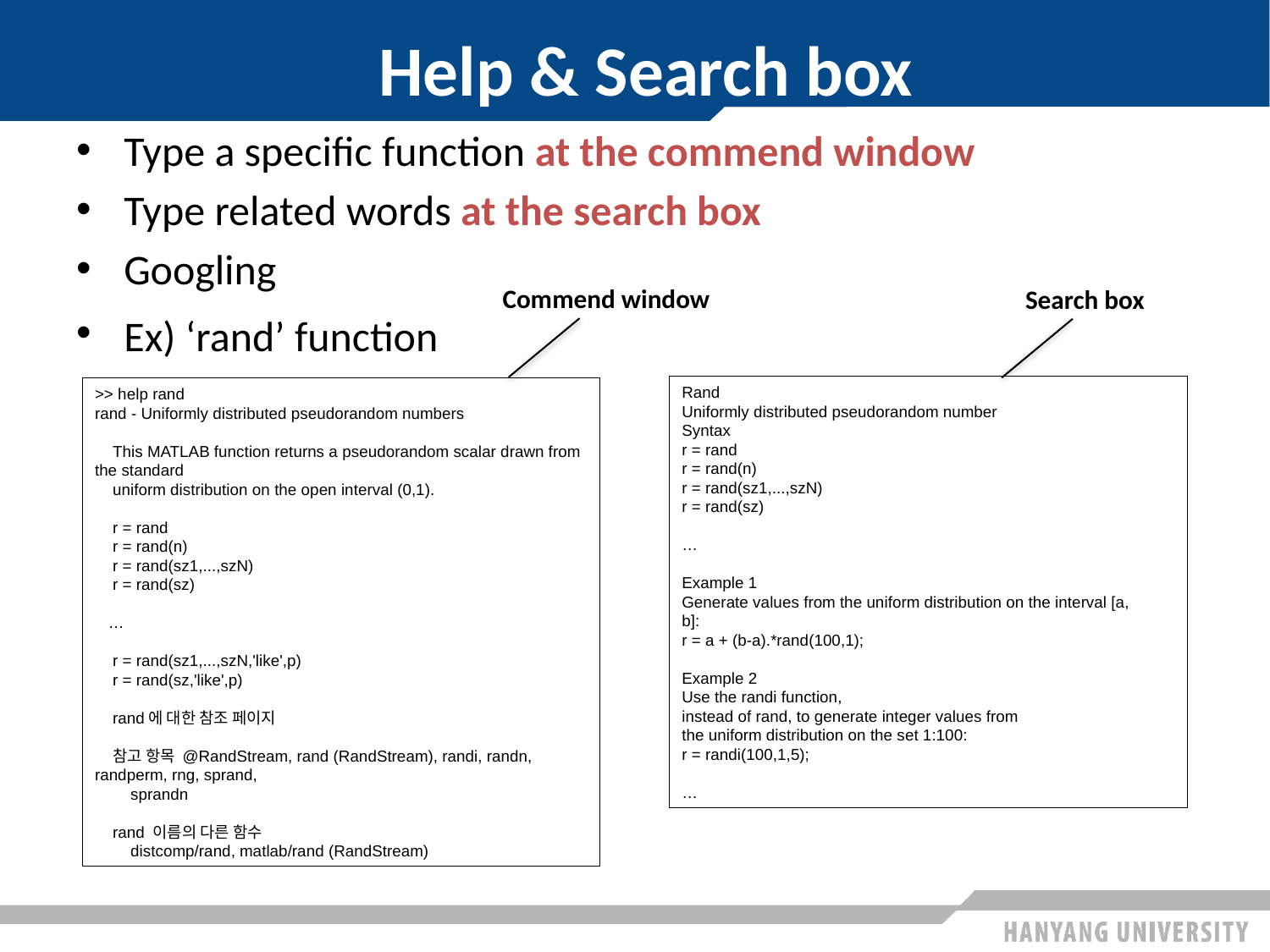

# Help & Search box
Type a specific function at the commend window
Type related words at the search box
Googling
Ex) ‘rand’ function

Commend window
Search box
Rand
Uniformly distributed pseudorandom number
Syntax
r = rand
r = rand(n)
r = rand(sz1,...,szN)
r = rand(sz)

…

Example 1
Generate values from the uniform distribution on the interval [a,
b]:
r = a + (b-a).*rand(100,1);

Example 2
Use the randi function,
instead of rand, to generate integer values from
the uniform distribution on the set 1:100:
r = randi(100,1,5);

…
>> help rand
rand - Uniformly distributed pseudorandom numbers

    This MATLAB function returns a pseudorandom scalar drawn from the standard
    uniform distribution on the open interval (0,1).

    r = rand
    r = rand(n)
    r = rand(sz1,...,szN)
    r = rand(sz)

   …

    r = rand(sz1,...,szN,'like',p)
    r = rand(sz,'like',p)

    rand에 대한 참조 페이지

    참고 항목 @RandStream, rand (RandStream), randi, randn, randperm, rng, sprand,
        sprandn

    rand 이름의 다른 함수
        distcomp/rand, matlab/rand (RandStream)